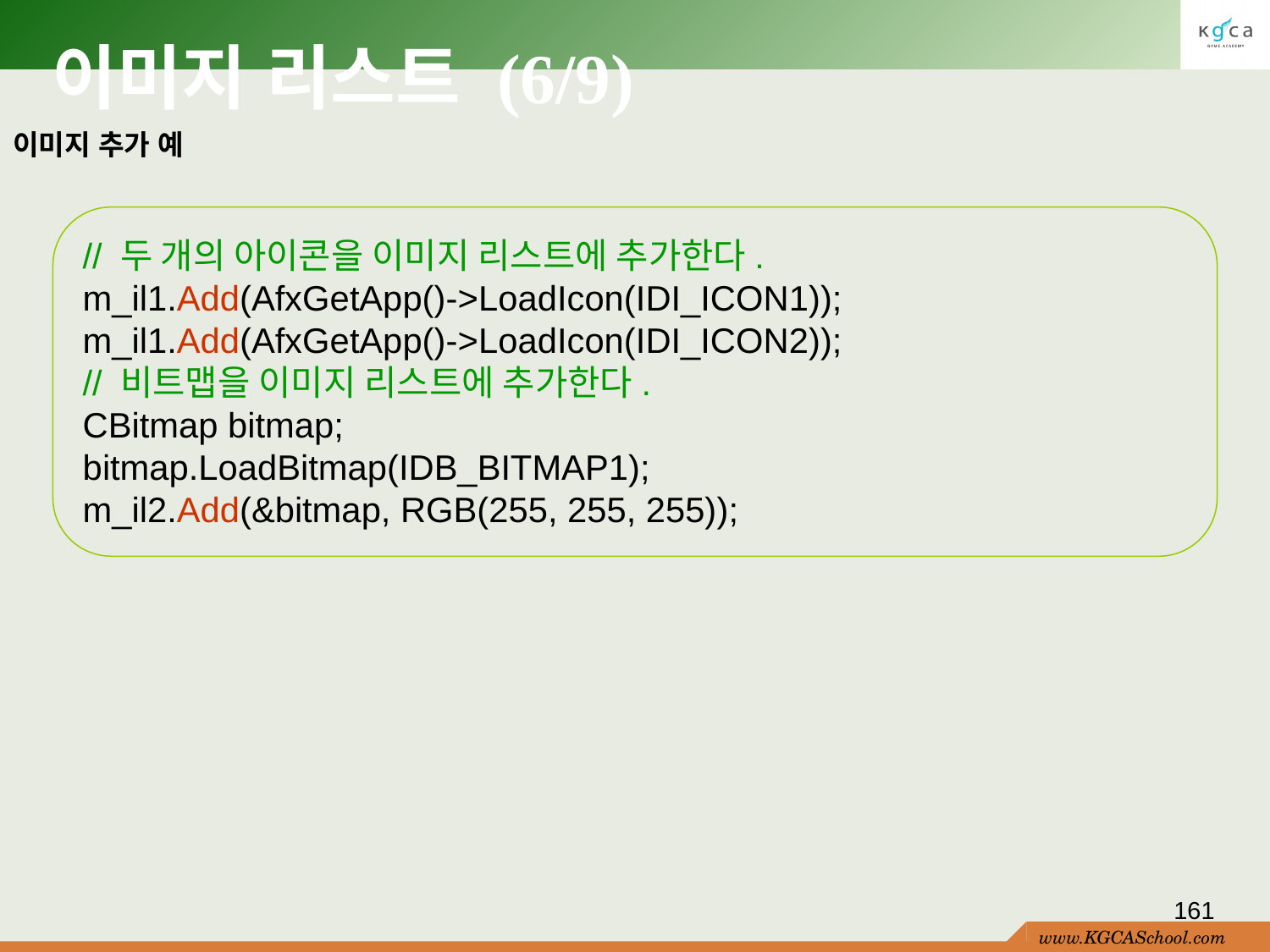

# 이미지 리스트 (6/9)
이미지 추가 예
// 두 개의 아이콘을 이미지 리스트에 추가한다.
m_il1.Add(AfxGetApp()->LoadIcon(IDI_ICON1));
m_il1.Add(AfxGetApp()->LoadIcon(IDI_ICON2));
// 비트맵을 이미지 리스트에 추가한다.
CBitmap bitmap;
bitmap.LoadBitmap(IDB_BITMAP1);
m_il2.Add(&bitmap, RGB(255, 255, 255));
161